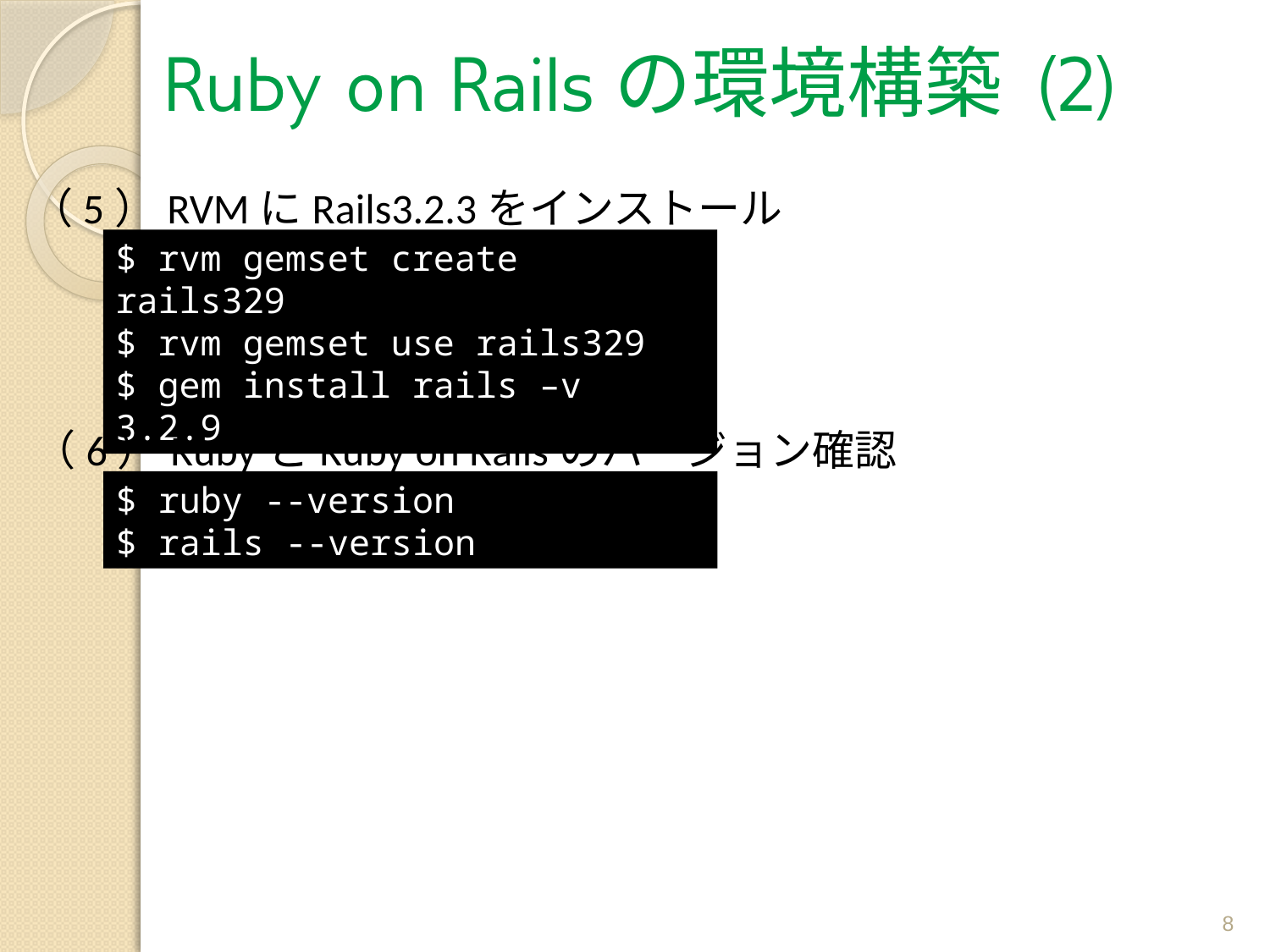

Ruby on Railsの環境構築 (2)
（5）RVMにRails3.2.3をインストール
$ rvm gemset create rails329
$ rvm gemset use rails329
$ gem install rails –v 3.2.9
（6）RubyとRuby on Railsのバージョン確認
$ ruby --version
$ rails --version
8